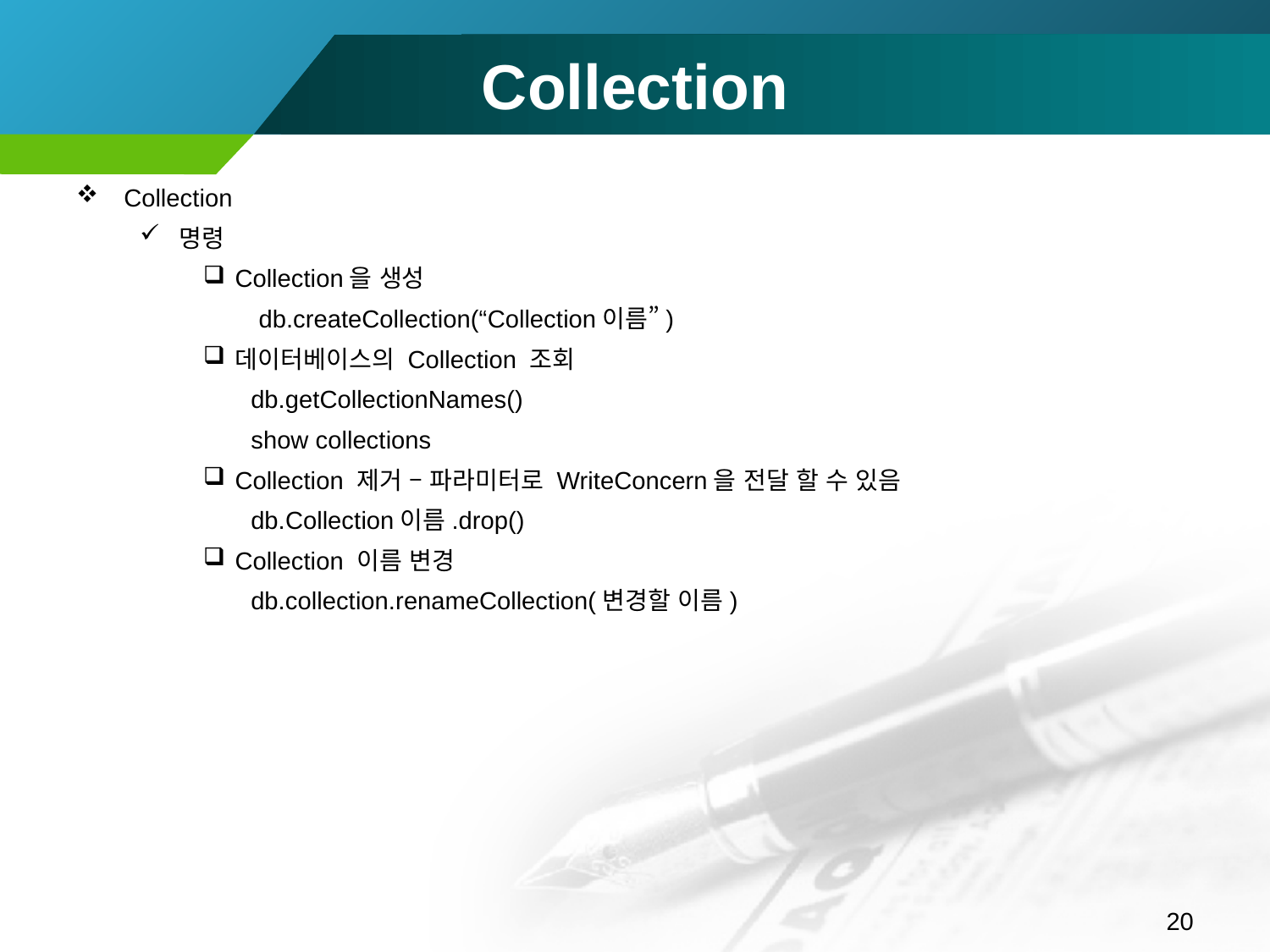

# Collection
Collection
명령
Collection을 생성
db.createCollection(“Collection이름”)
데이터베이스의 Collection 조회
db.getCollectionNames()
show collections
Collection 제거 – 파라미터로 WriteConcern을 전달 할 수 있음
db.Collection이름.drop()
Collection 이름 변경
db.collection.renameCollection(변경할 이름)
20